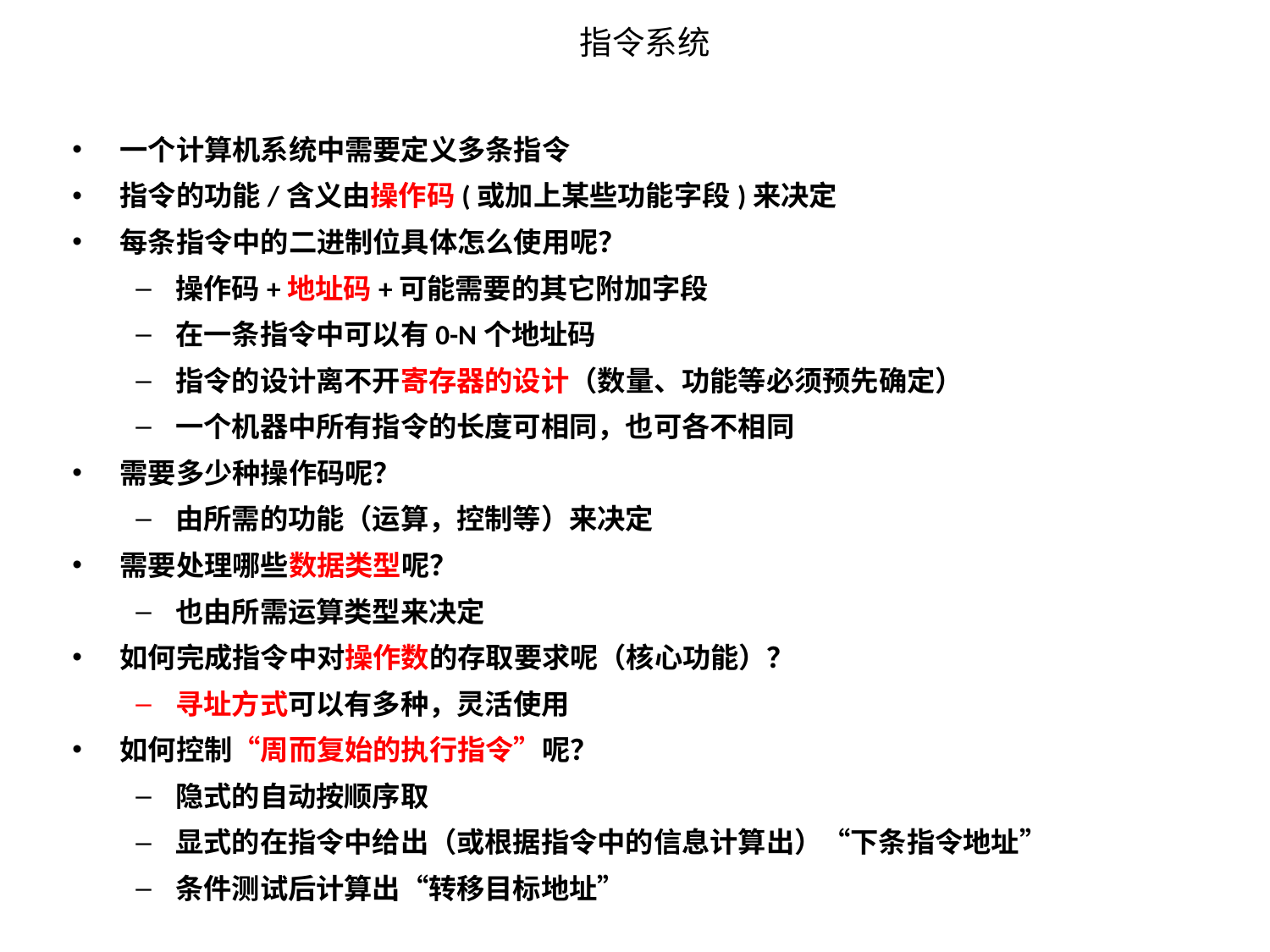

# 指令系统
一个计算机系统中需要定义多条指令
指令的功能/含义由操作码(或加上某些功能字段)来决定
每条指令中的二进制位具体怎么使用呢？
操作码+地址码+可能需要的其它附加字段
在一条指令中可以有0-N个地址码
指令的设计离不开寄存器的设计（数量、功能等必须预先确定）
一个机器中所有指令的长度可相同，也可各不相同
需要多少种操作码呢？
由所需的功能（运算，控制等）来决定
需要处理哪些数据类型呢？
也由所需运算类型来决定
如何完成指令中对操作数的存取要求呢（核心功能）？
寻址方式可以有多种，灵活使用
如何控制“周而复始的执行指令”呢？
隐式的自动按顺序取
显式的在指令中给出（或根据指令中的信息计算出）“下条指令地址”
条件测试后计算出“转移目标地址”